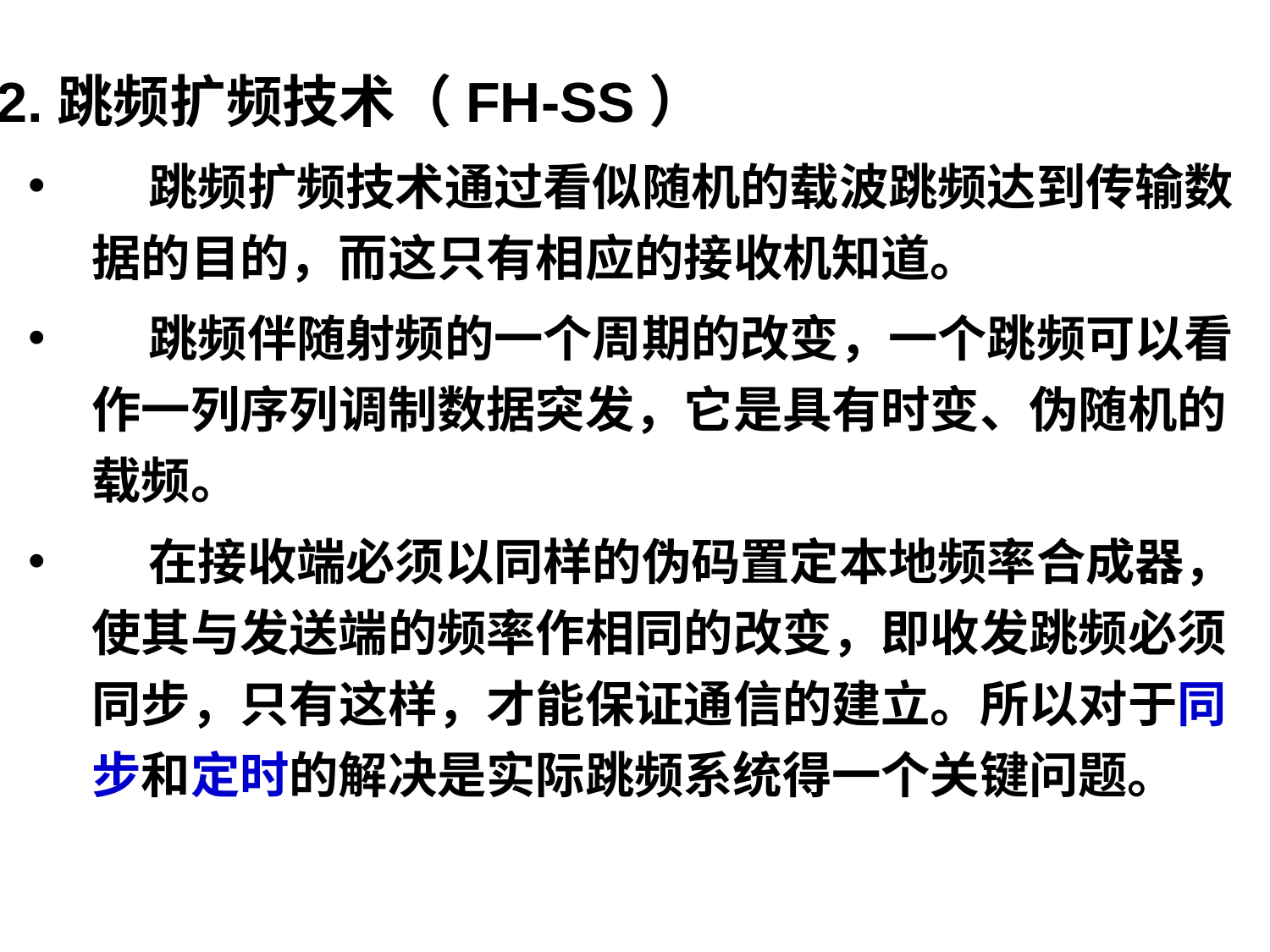

2.跳频扩频技术（FH-SS）
    跳频扩频技术通过看似随机的载波跳频达到传输数据的目的，而这只有相应的接收机知道。
    跳频伴随射频的一个周期的改变，一个跳频可以看作一列序列调制数据突发，它是具有时变、伪随机的载频。
    在接收端必须以同样的伪码置定本地频率合成器，使其与发送端的频率作相同的改变，即收发跳频必须同步，只有这样，才能保证通信的建立。所以对于同步和定时的解决是实际跳频系统得一个关键问题。